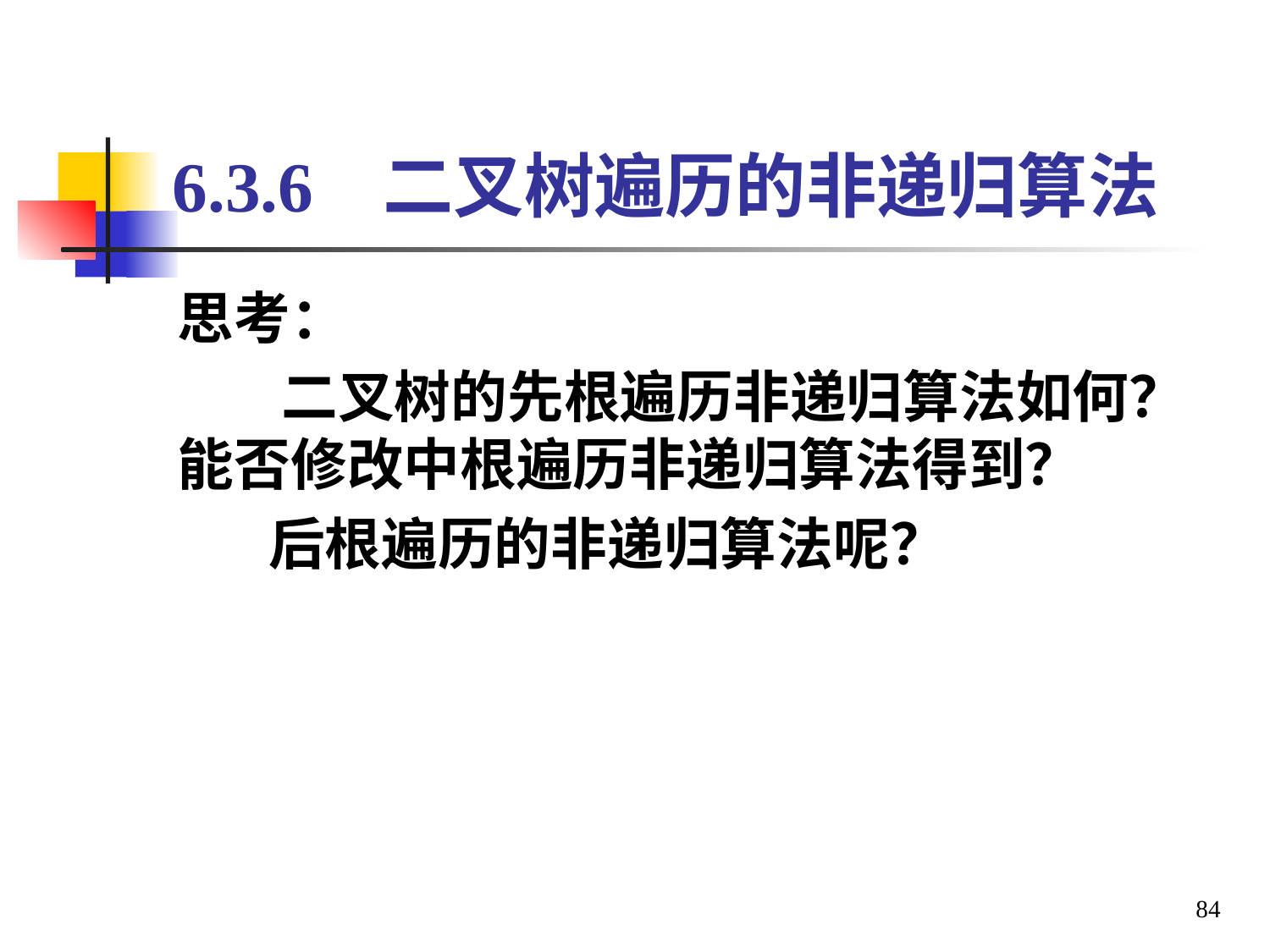

# 6.3.6   二叉树遍历的非递归算法
思考：
       二叉树的先根遍历非递归算法如何？能否修改中根遍历非递归算法得到？
      后根遍历的非递归算法呢？
84